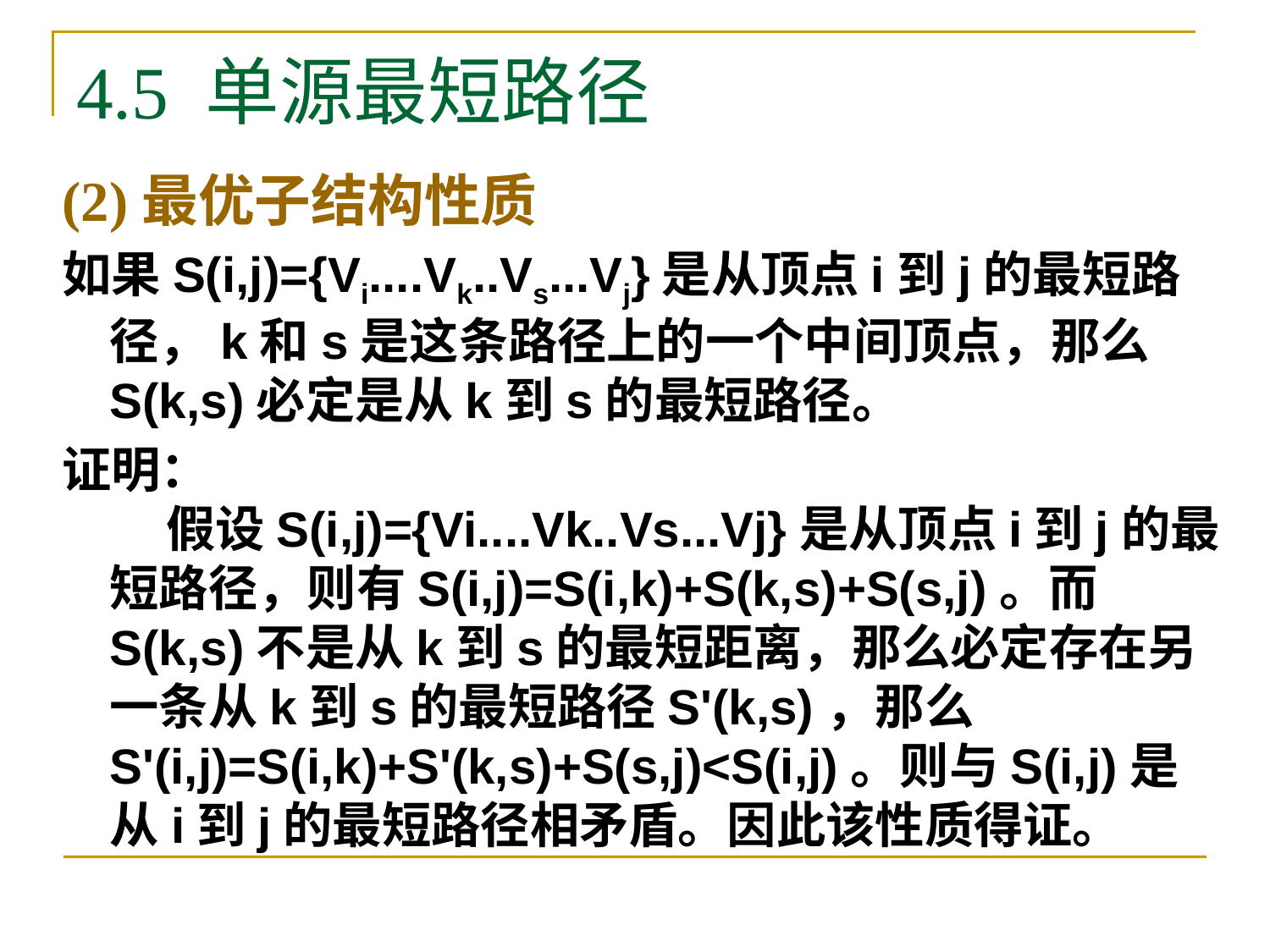

# 4.5 单源最短路径
(2)最优子结构性质
如果S(i,j)={Vi....Vk..Vs...Vj}是从顶点i到j的最短路径，k和s是这条路径上的一个中间顶点，那么S(k,s)必定是从k到s的最短路径。
证明：
     假设S(i,j)={Vi....Vk..Vs...Vj}是从顶点i到j的最短路径，则有S(i,j)=S(i,k)+S(k,s)+S(s,j)。而S(k,s)不是从k到s的最短距离，那么必定存在另一条从k到s的最短路径S'(k,s)，那么S'(i,j)=S(i,k)+S'(k,s)+S(s,j)<S(i,j)。则与S(i,j)是从i到j的最短路径相矛盾。因此该性质得证。

52